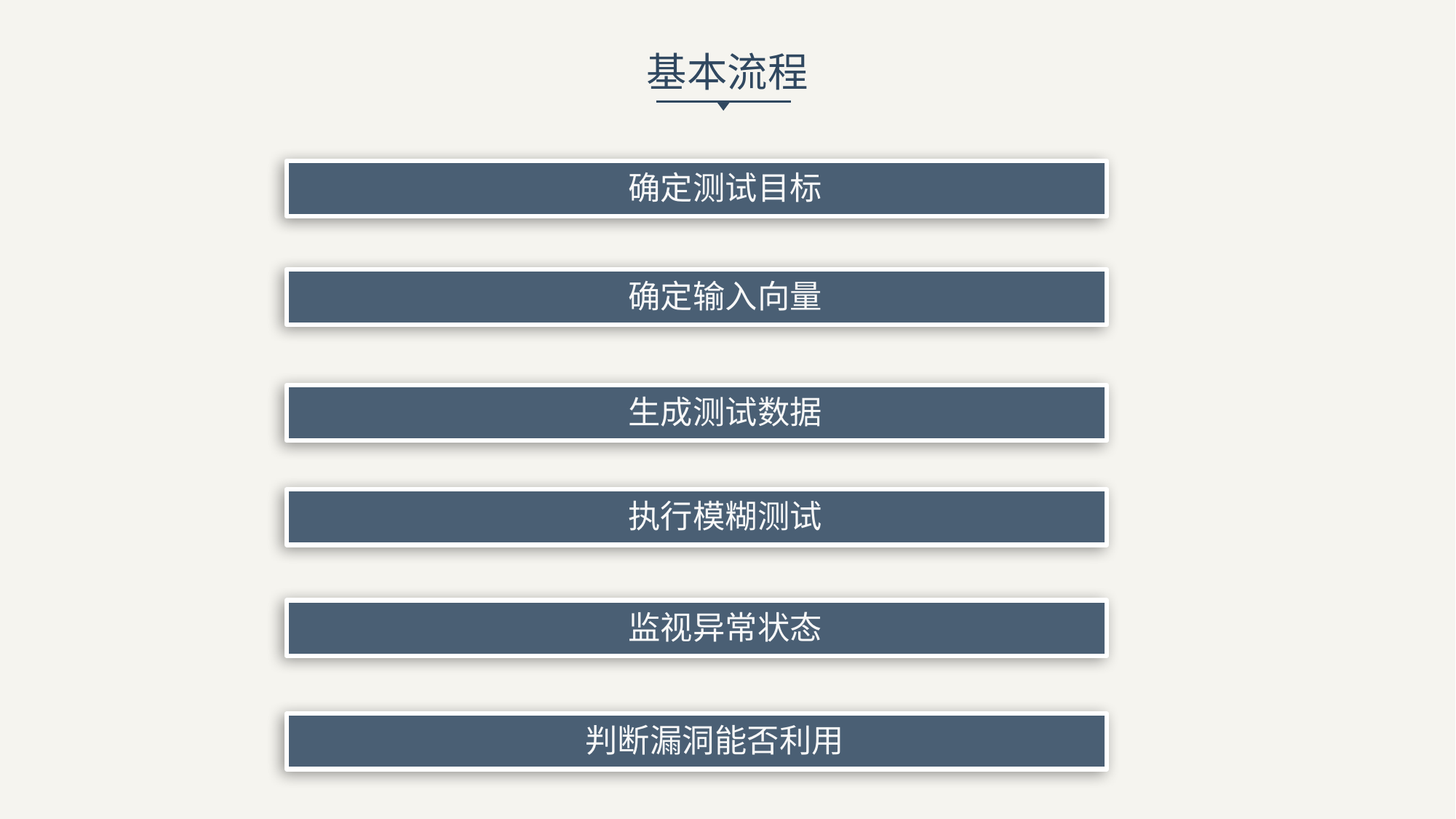

基本流程

			确定测试目标

			确定输入向量

			生成测试数据

			执行模糊测试

			监视异常状态

		        判断漏洞能否利用